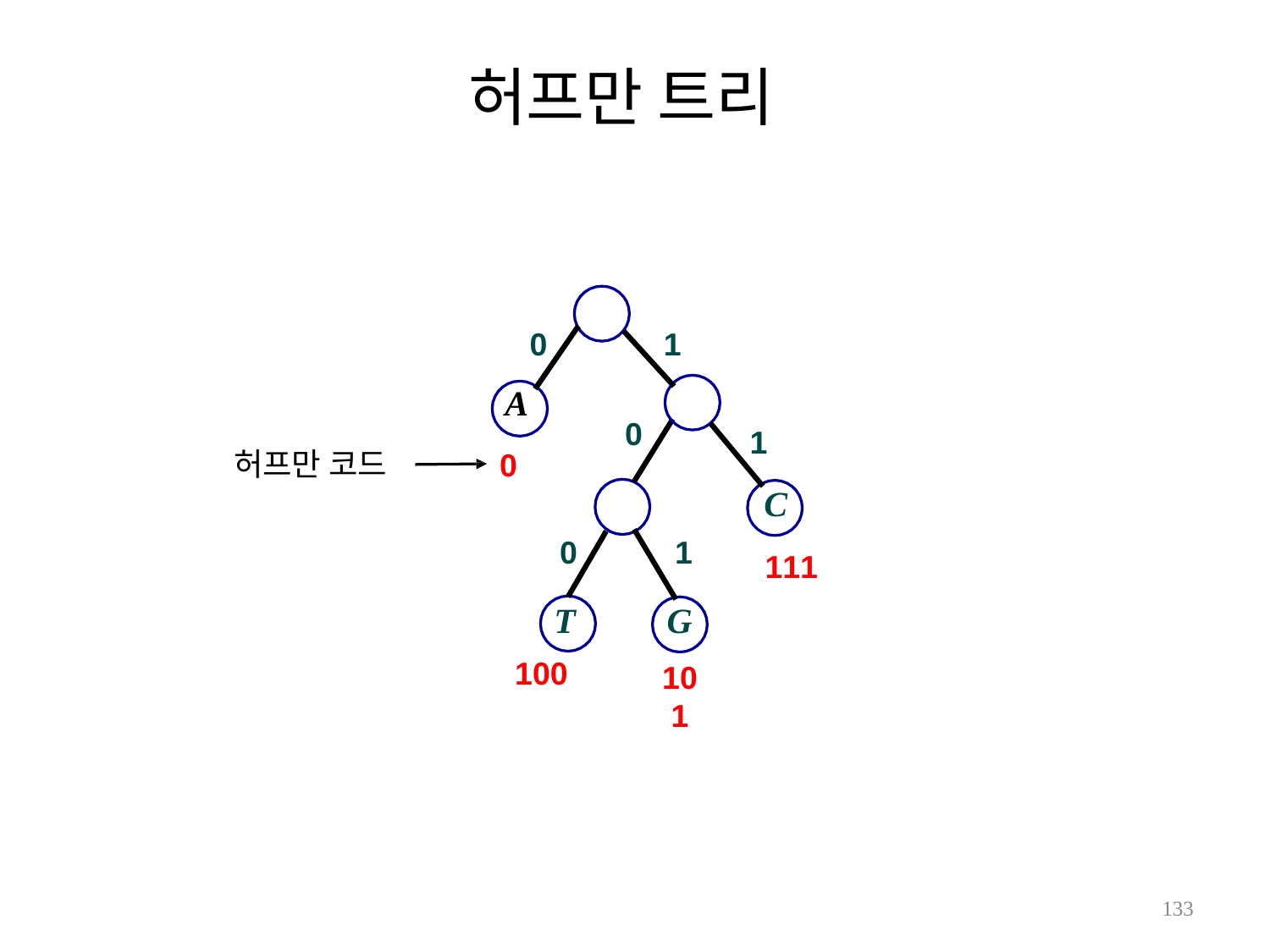

# 허프만 트리

0
1

A
0

1
C
111
0

허프만 코드

0
1

G
101
T
100

133